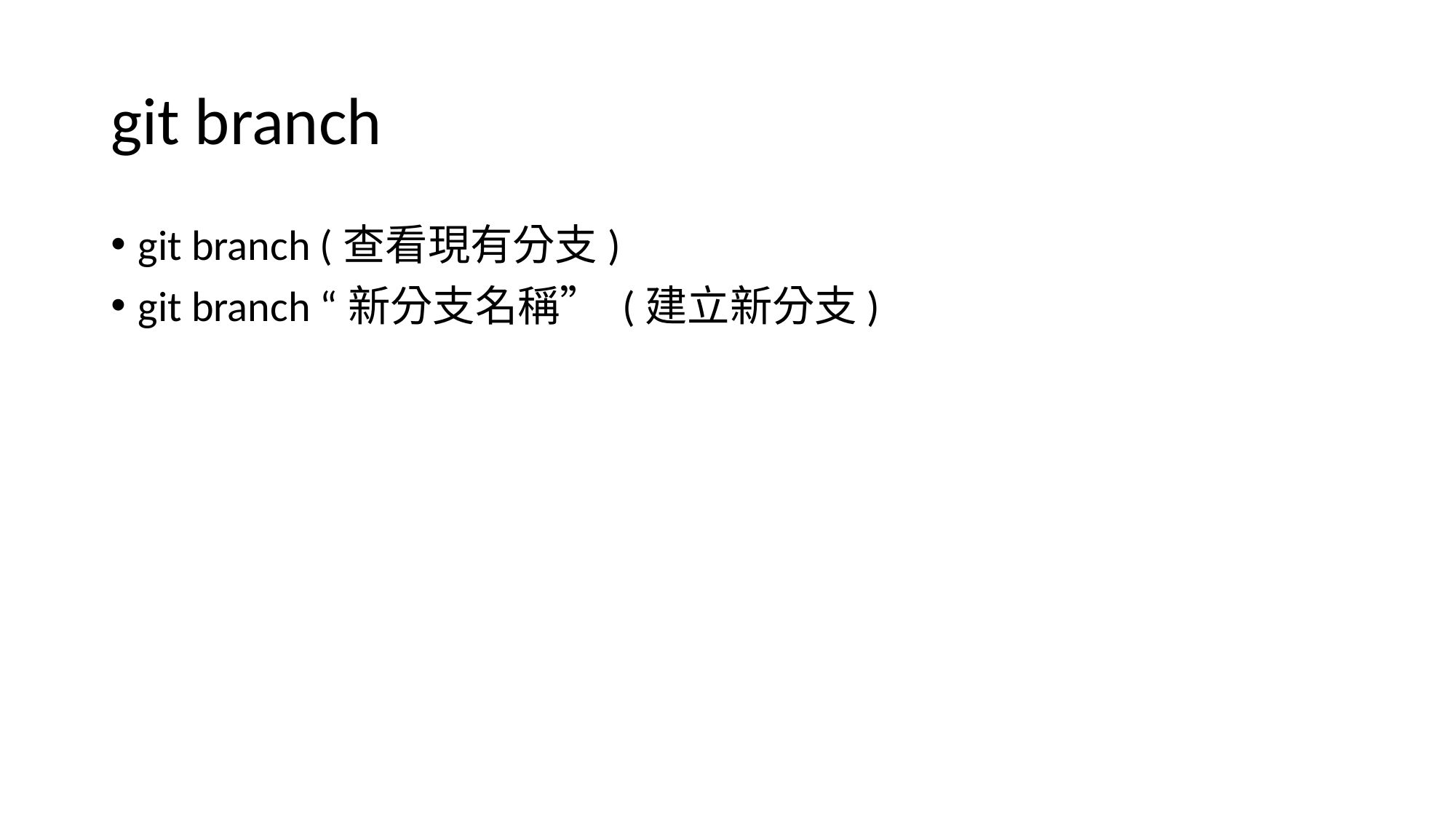

# git branch
git branch (查看現有分支)
git branch “新分支名稱” (建立新分支)